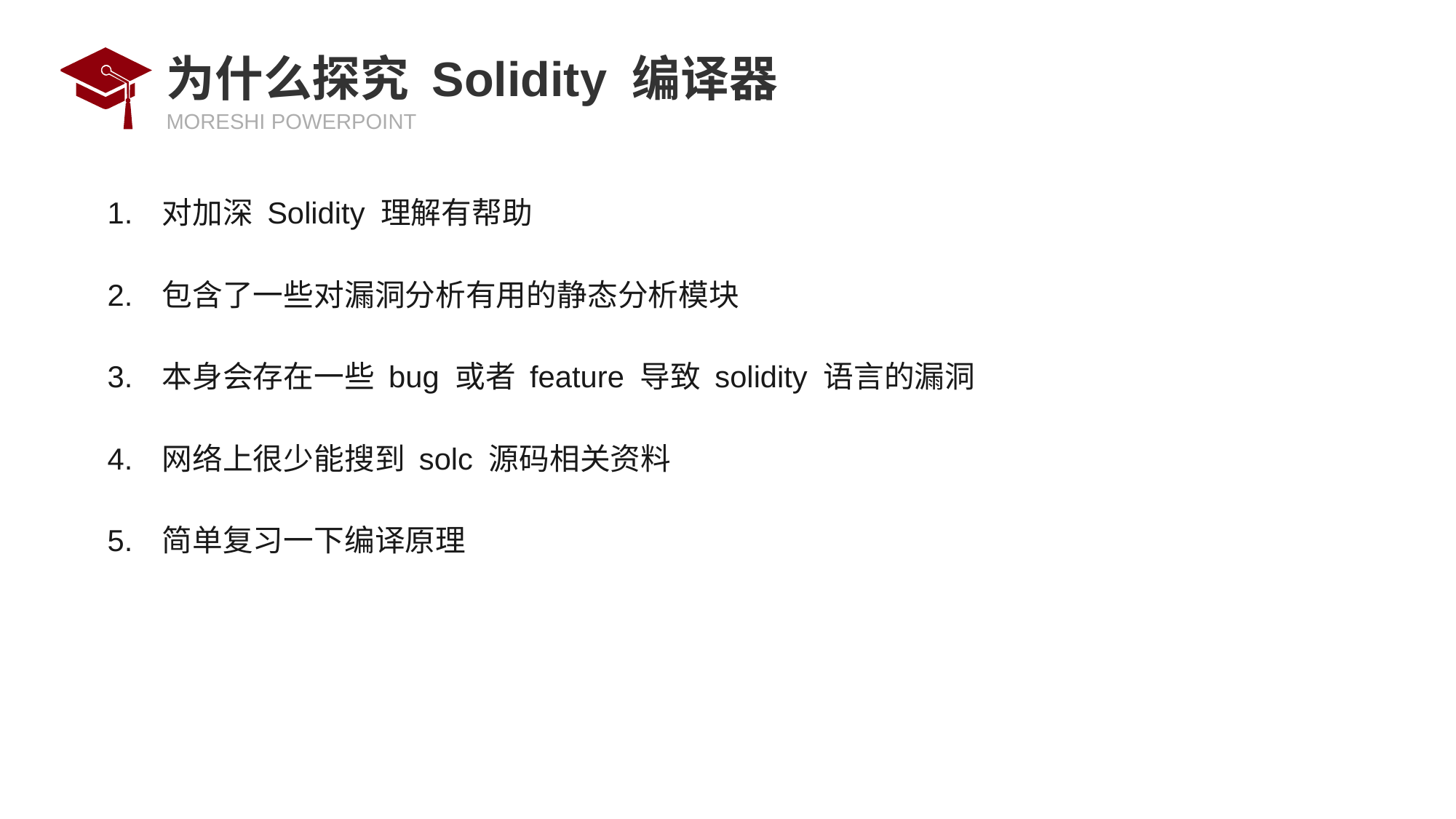

# 为什么探究 Solidity 编译器
对加深 Solidity 理解有帮助
包含了一些对漏洞分析有用的静态分析模块
本身会存在一些 bug 或者 feature 导致 solidity 语言的漏洞
网络上很少能搜到 solc 源码相关资料
简单复习一下编译原理